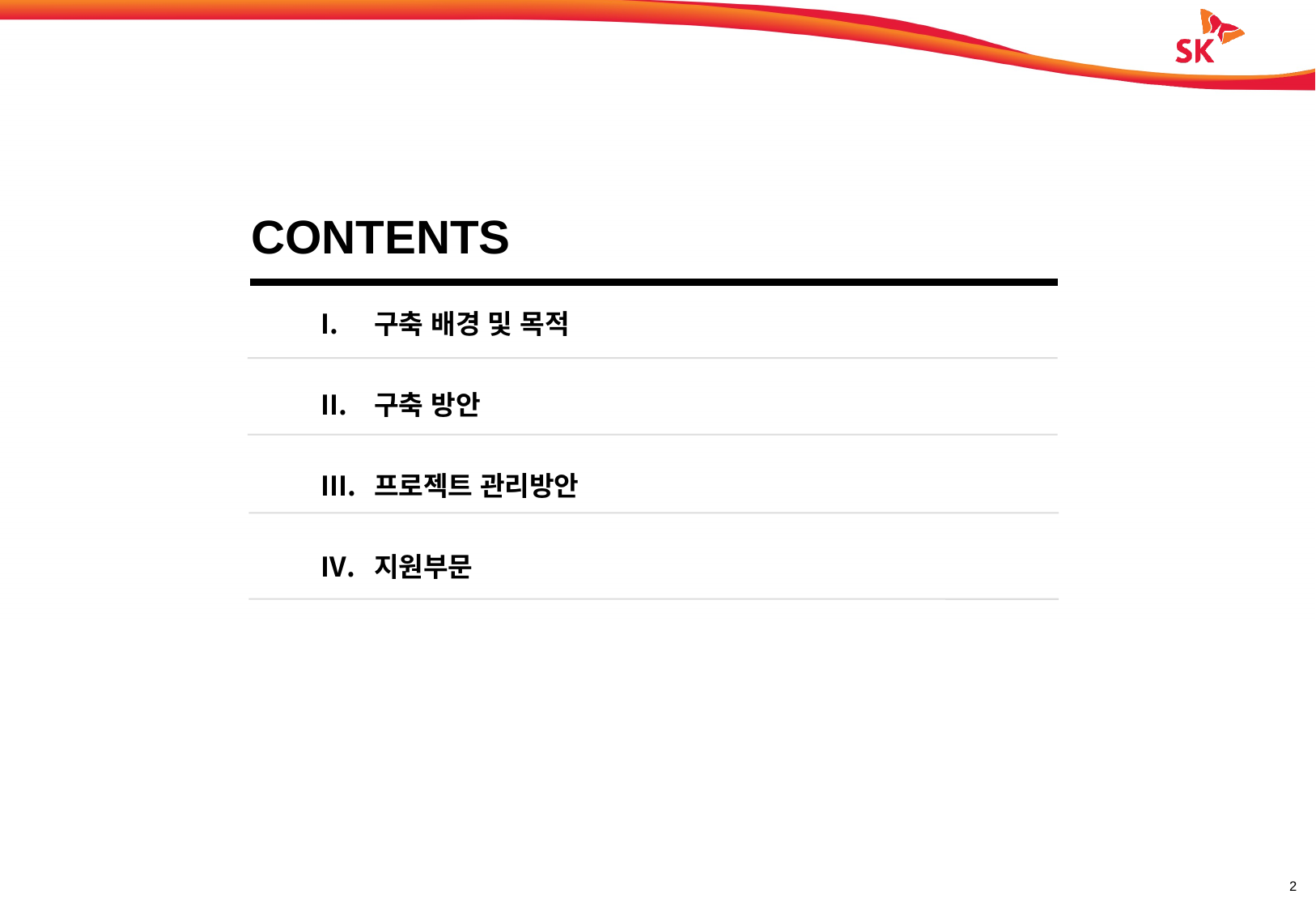

CONTENTS
구축 배경 및 목적

구축 방안

프로젝트 관리방안

지원부문